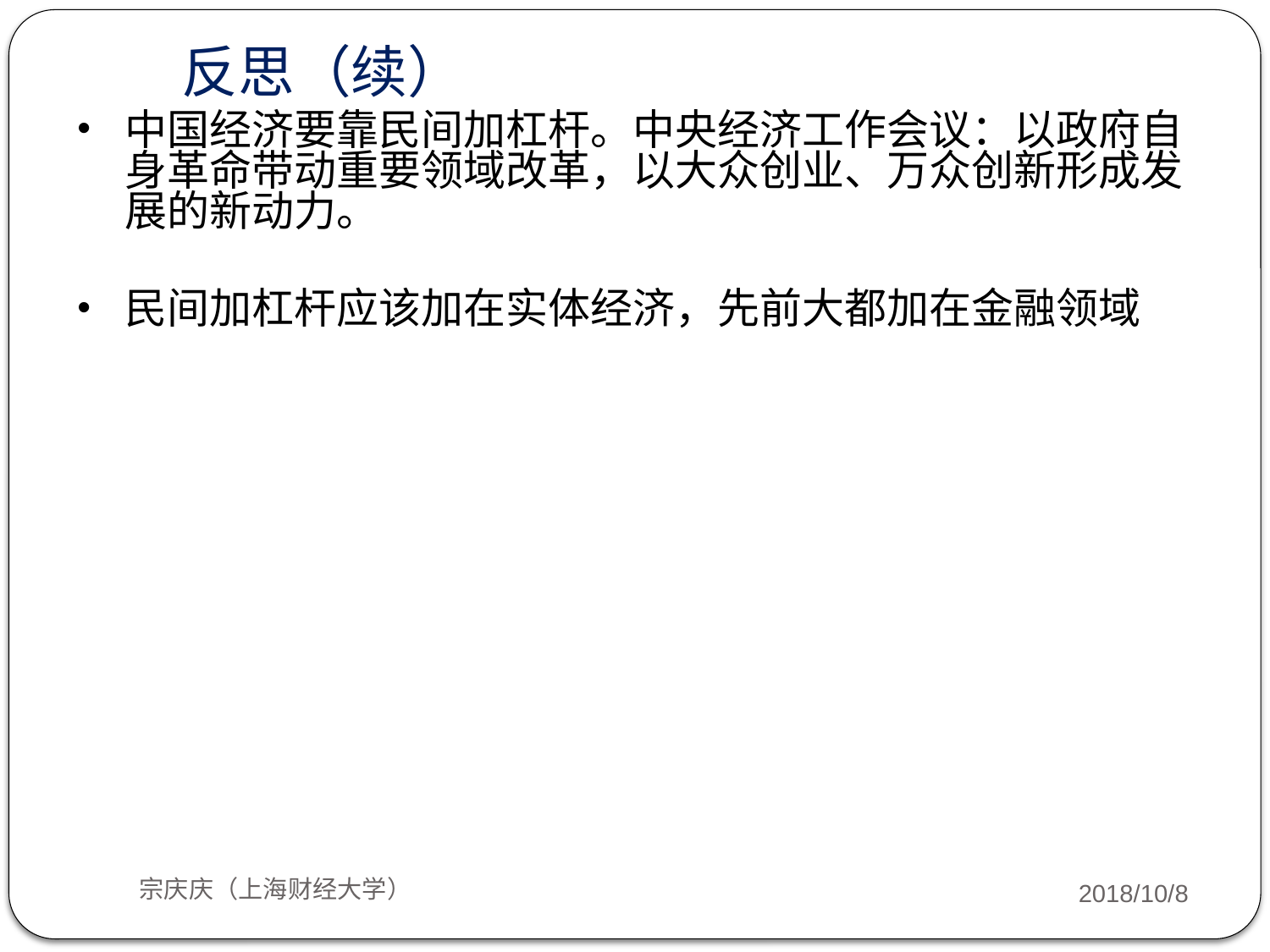

反思（续）
中国经济要靠民间加杠杆。中央经济工作会议：以政府自身革命带动重要领域改革，以大众创业、万众创新形成发展的新动力。

民间加杠杆应该加在实体经济，先前大都加在金融领域

宗庆庆（上海财经大学）
2018/10/8